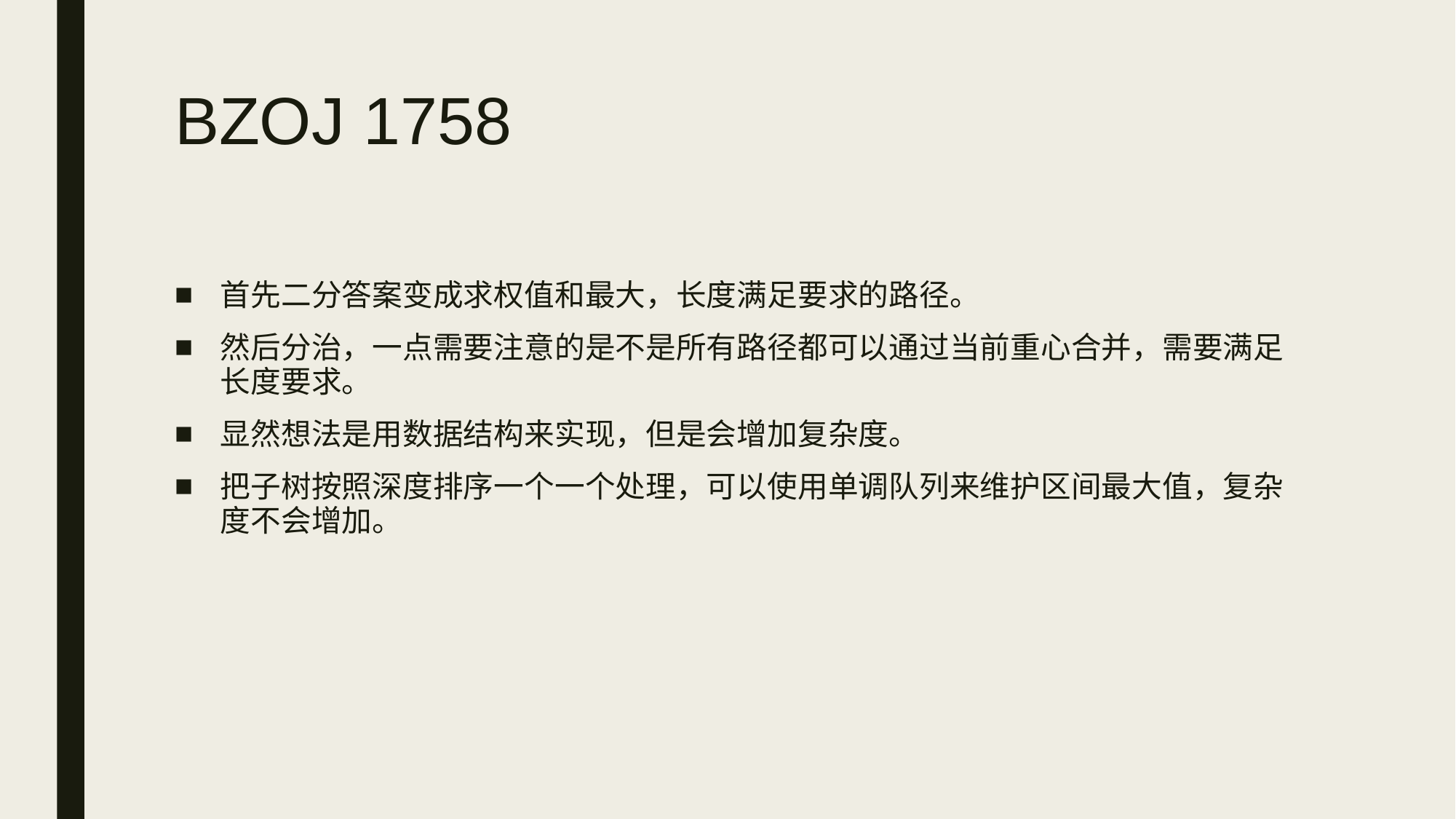

# BZOJ 1758
首先二分答案变成求权值和最大，长度满足要求的路径。
然后分治，一点需要注意的是不是所有路径都可以通过当前重心合并，需要满足长度要求。
显然想法是用数据结构来实现，但是会增加复杂度。
把子树按照深度排序一个一个处理，可以使用单调队列来维护区间最大值，复杂度不会增加。